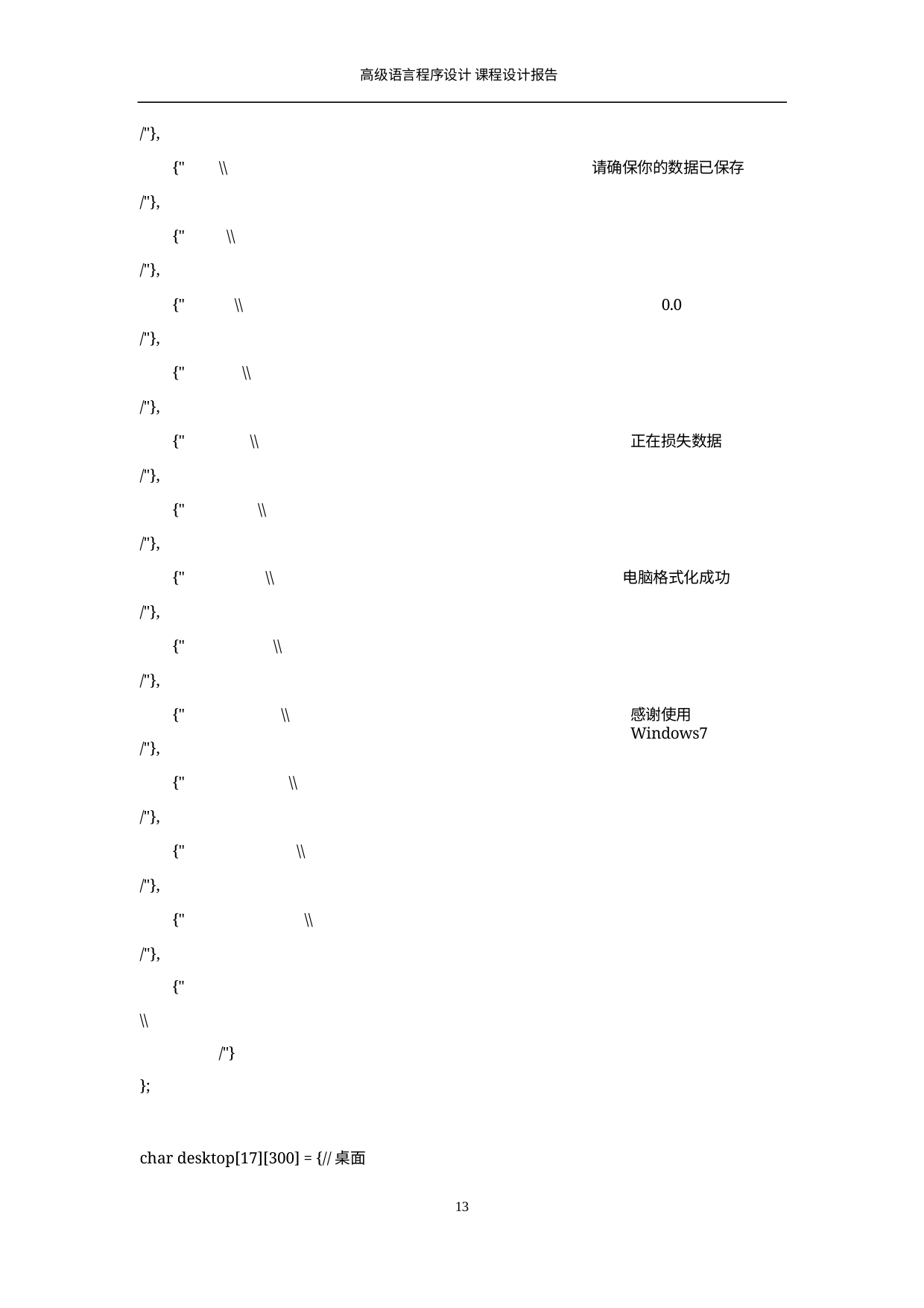

高级语言程序设计 课程设计报告

/"},
{"
\\
请确保你的数据已保存
/"},
{"
\\
/"},
{"
\\
0.0
/"},
{"
\\
/"},
{"
\\
正在损失数据
/"},
{"
\\
/"},
{"
\\
电脑格式化成功
/"},
{"
\\
/"},
{"
\\
感谢使用	Windows7
/"},
{"
\\
/"},
{"
\\
/"},
{"
\\
/"},

{"

\\

	/"}

};
char desktop[17][300] = {//桌面
13